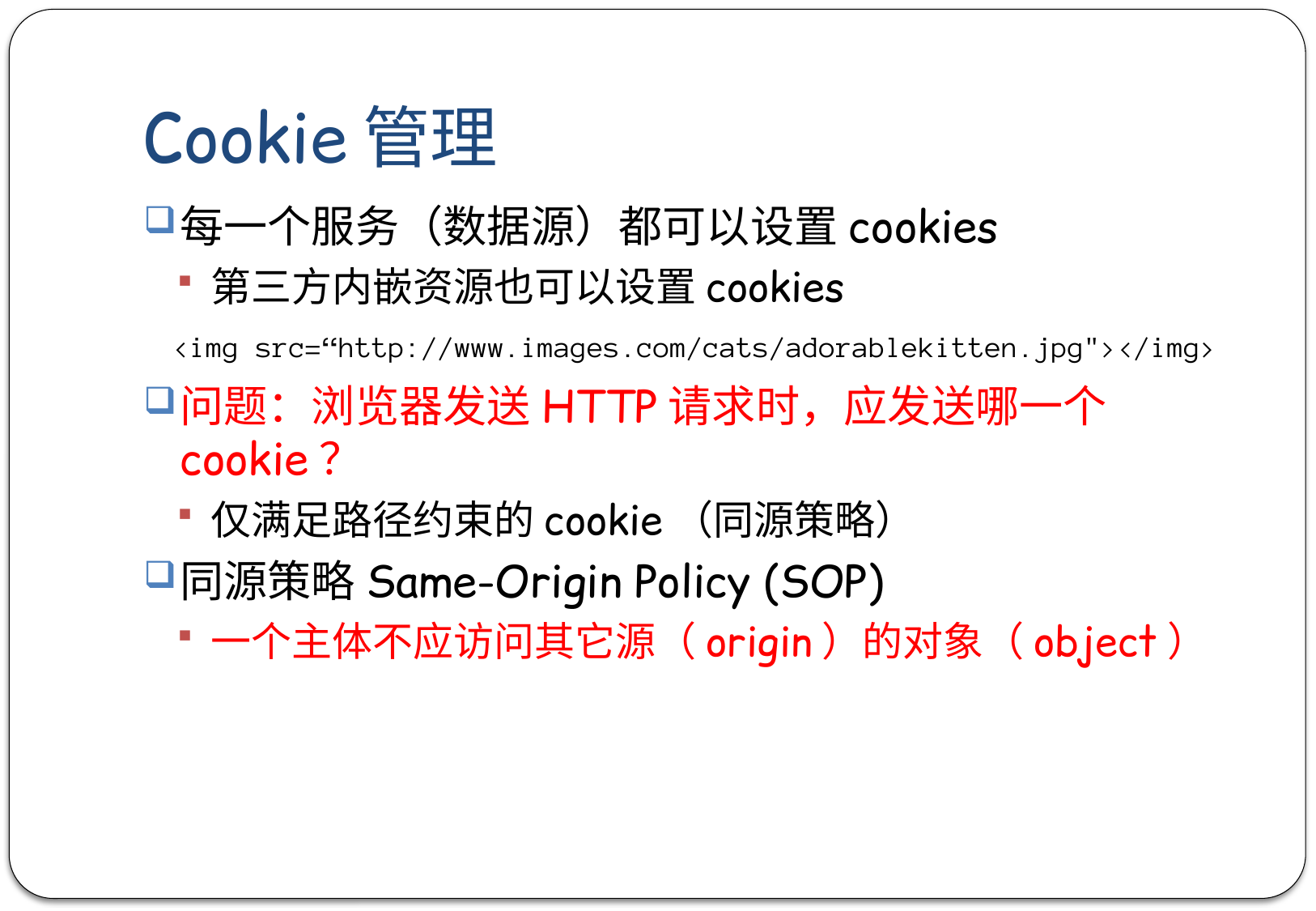

# Cookie管理
每一个服务（数据源）都可以设置cookies
第三方内嵌资源也可以设置cookies

问题：浏览器发送HTTP请求时，应发送哪一个cookie？
仅满足路径约束的cookie（同源策略）
同源策略Same-Origin Policy (SOP)
一个主体不应访问其它源（origin）的对象（object）
<img src=“http://www.images.com/cats/adorablekitten.jpg"></img>